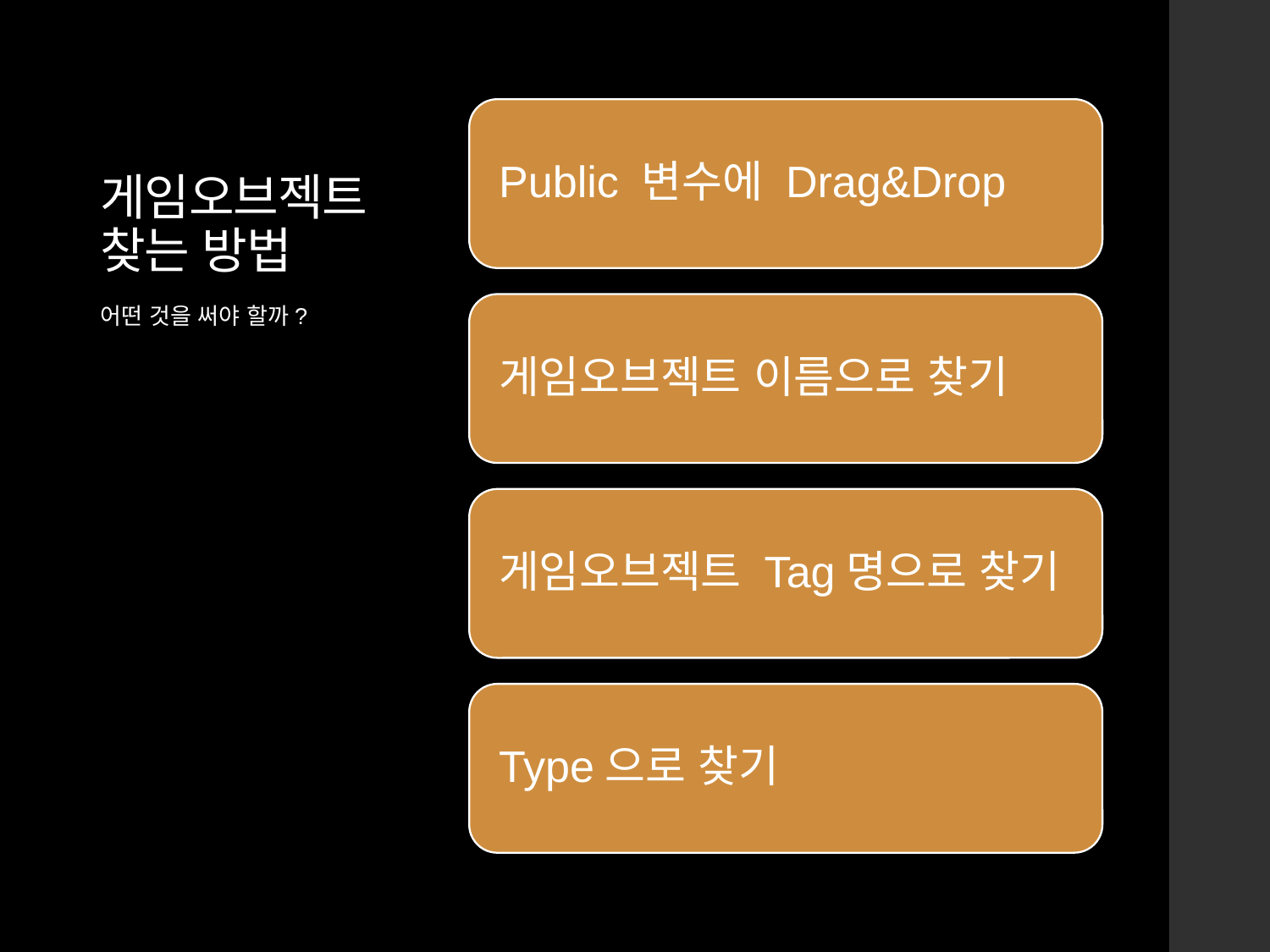

# 게임오브젝트 찾는 방법
Public 변수에 Drag&Drop
게임오브젝트 이름으로 찾기
게임오브젝트 Tag명으로 찾기
Type으로 찾기
어떤 것을 써야 할까?